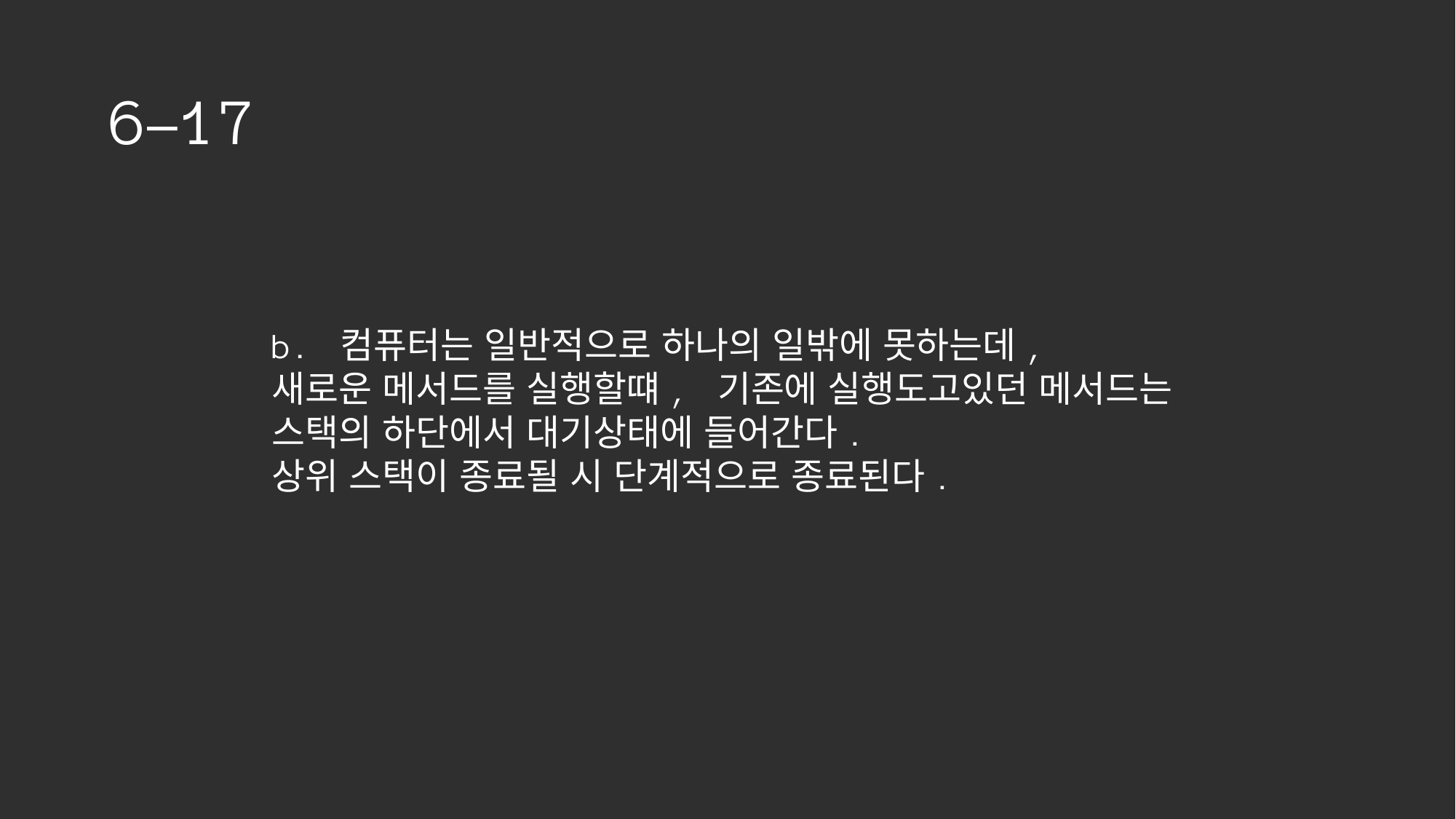

# 6-17
b. 컴퓨터는 일반적으로 하나의 일밖에 못하는데,
새로운 메서드를 실행할떄, 기존에 실행도고있던 메서드는
스택의 하단에서 대기상태에 들어간다.
상위 스택이 종료될 시 단계적으로 종료된다.